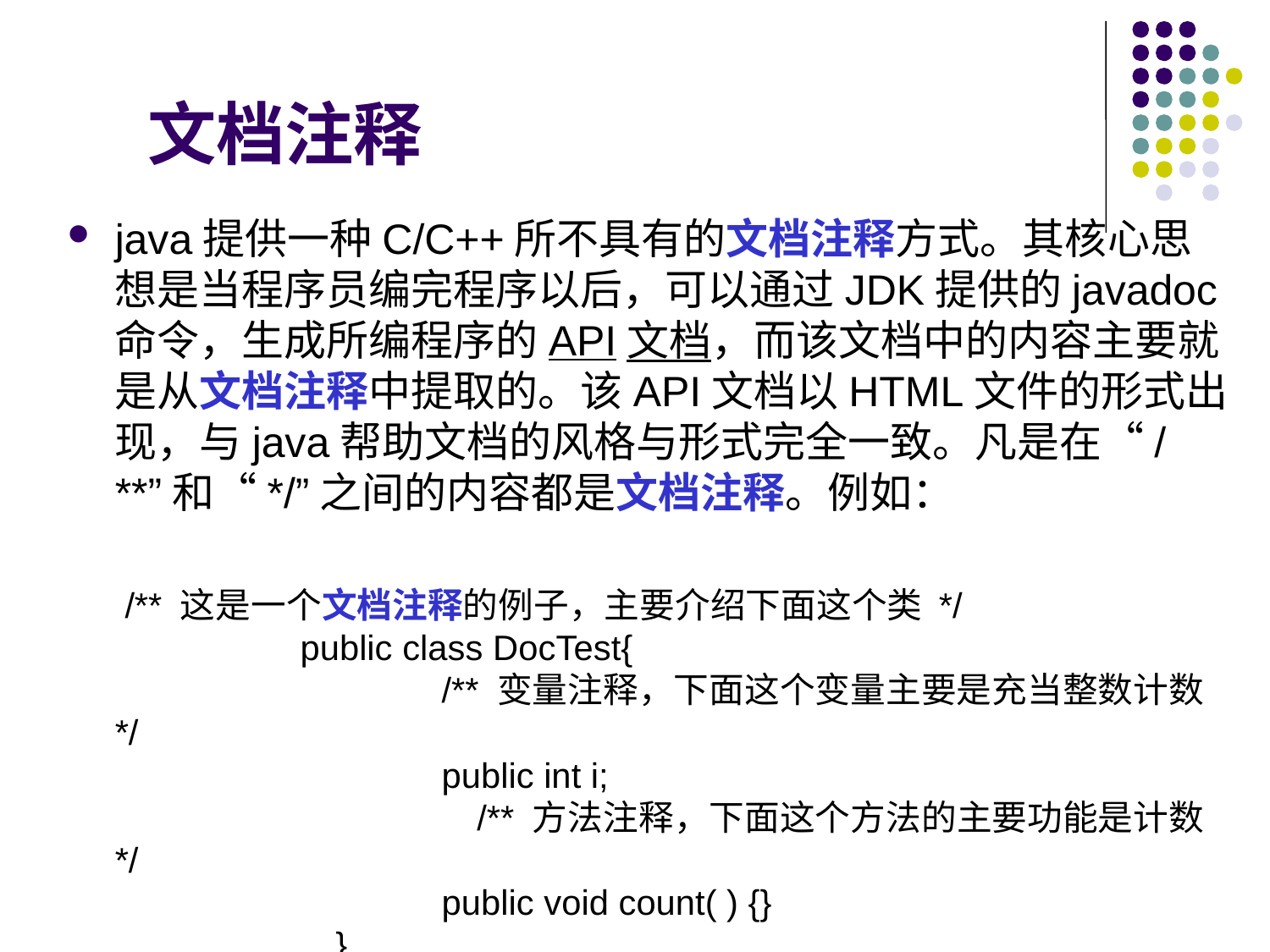

# 文档注释
java提供一种C/C++所不具有的文档注释方式。其核心思想是当程序员编完程序以后，可以通过JDK提供的javadoc命令，生成所编程序的API文档，而该文档中的内容主要就是从文档注释中提取的。该API文档以HTML文件的形式出现，与java帮助文档的风格与形式完全一致。凡是在“/**”和“*/”之间的内容都是文档注释。例如：

	 /** 这是一个文档注释的例子，主要介绍下面这个类 */
　　　　　public class DocTest{
　　　　　　　　　/** 变量注释，下面这个变量主要是充当整数计数 */
　　　　　　　　　public int i;
　　　　　　　　　　/** 方法注释，下面这个方法的主要功能是计数 */
　　　　　　　　　public void count( ) {}
　　　　　　}

29